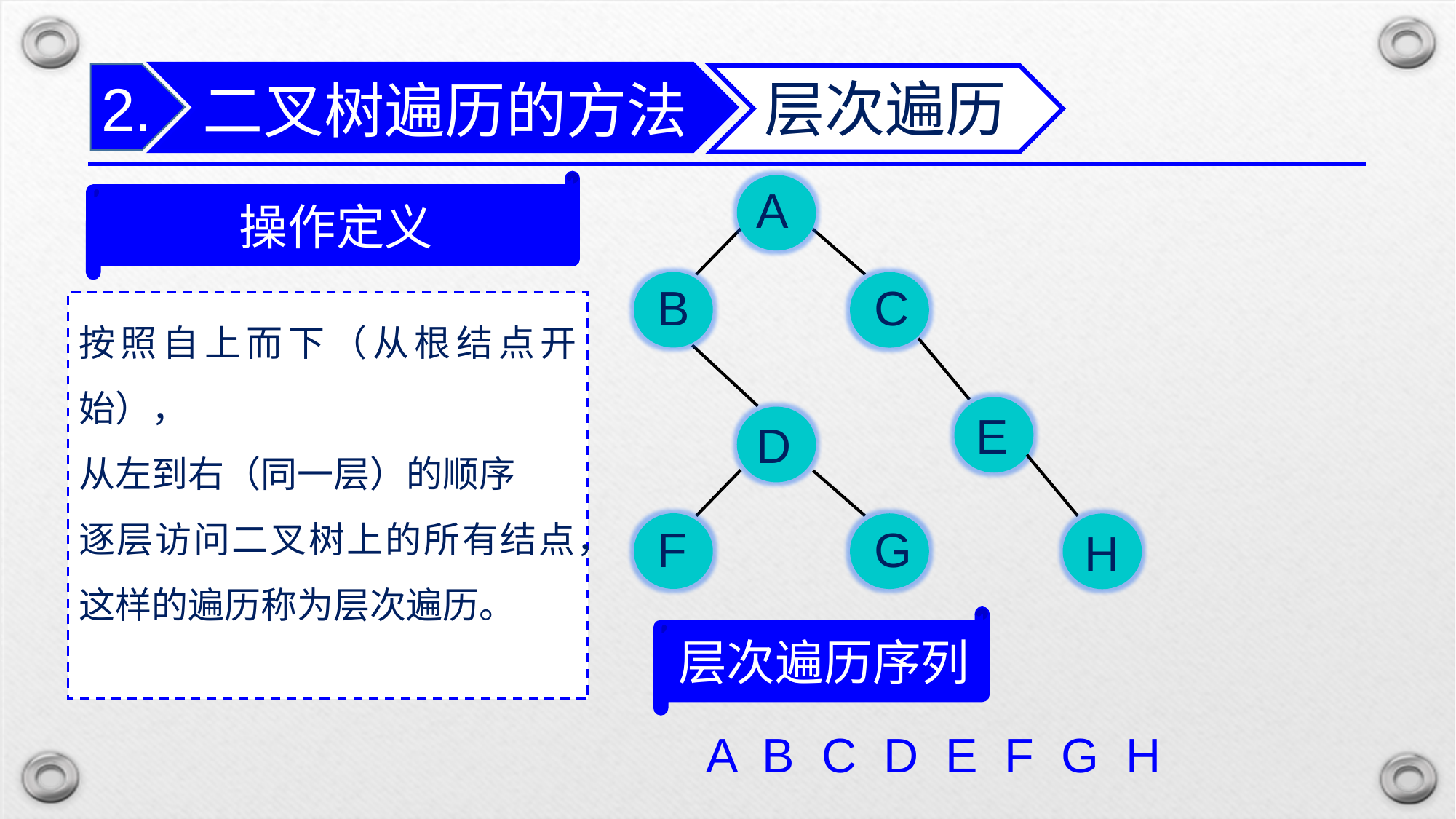

二叉树遍历的方法

2.
层次遍历
操作定义
A

B

C

D
按照自上而下（从根结点开始），
从左到右（同一层）的顺序
逐层访问二叉树上的所有结点，
这样的遍历称为层次遍历。

E

F

G

H
层次遍历序列
A  B  C  D  E  F  G  H